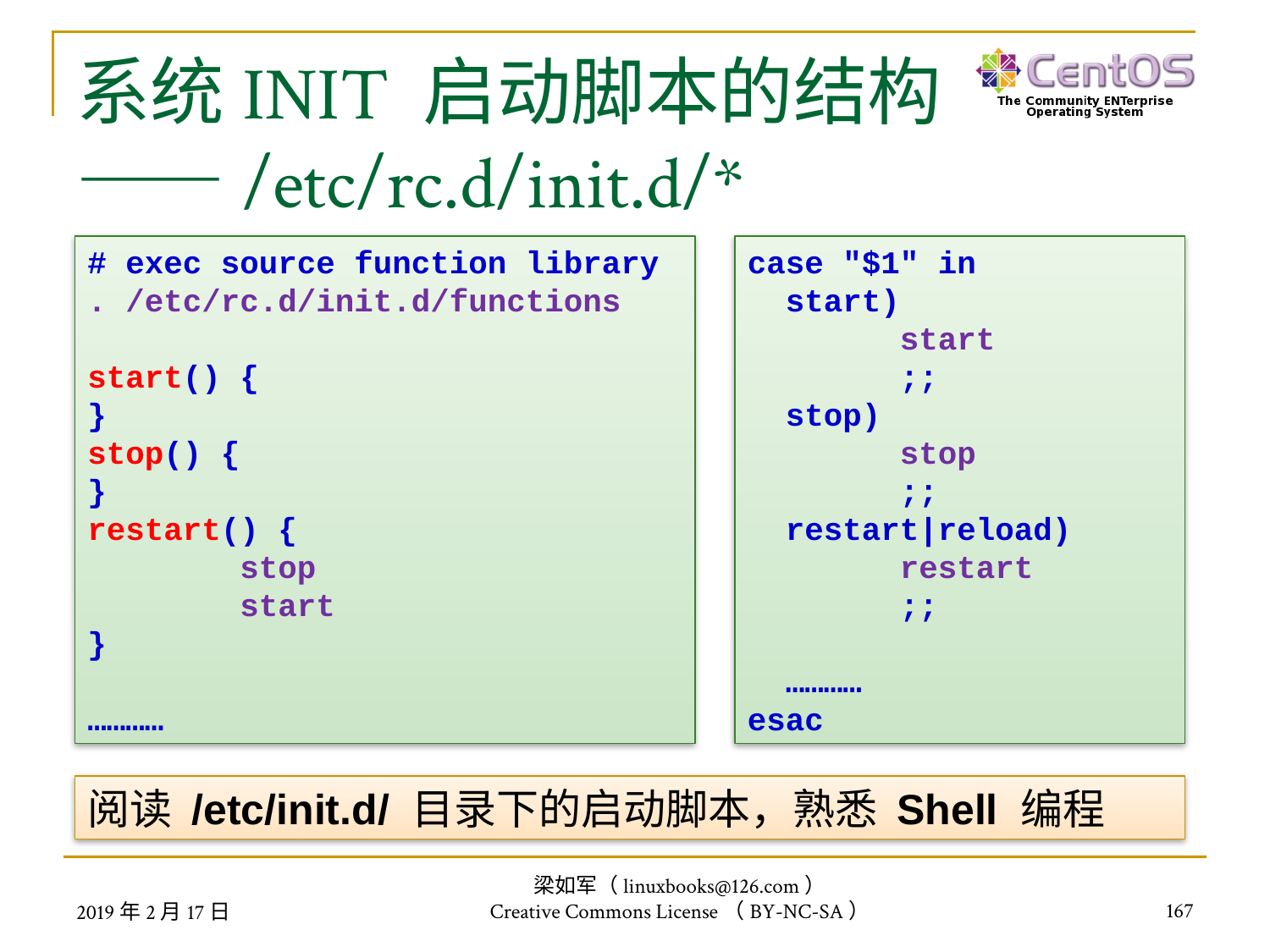

# 系统INIT 启动脚本的结构 ——/etc/rc.d/init.d/*
# exec source function library
. /etc/rc.d/init.d/functions

start() {
}
stop() {
}
restart() {
        stop
        start
}

…………
case "$1" in
  start)
        start
        ;;
  stop)
        stop
        ;;
  restart|reload)
        restart
        ;;

  …………
esac
阅读 /etc/init.d/ 目录下的启动脚本，熟悉 Shell 编程
梁如军（linuxbooks@126.com）
Creative Commons License（BY-NC-SA）
2019年2月17日
167